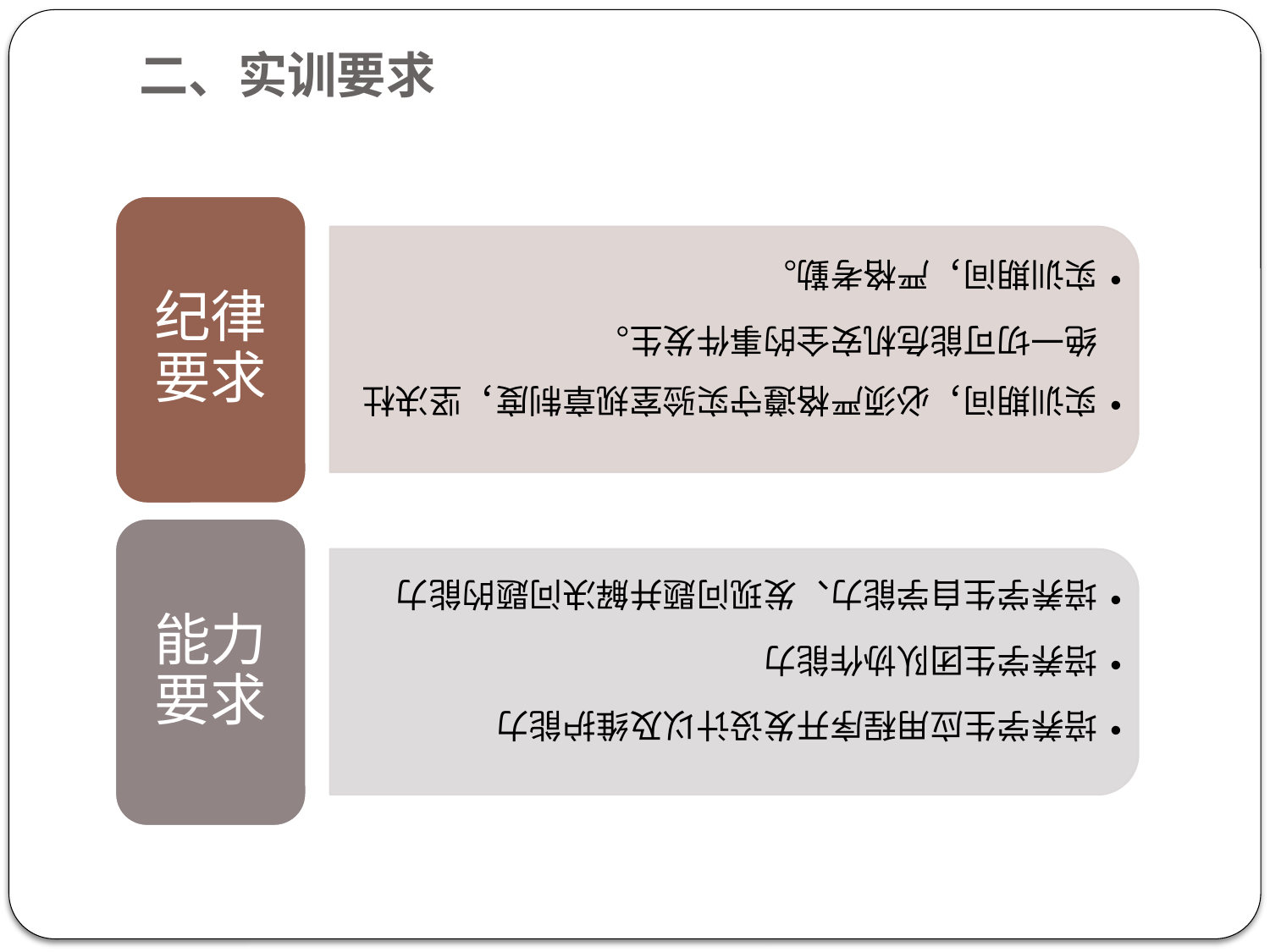

# 二、实训要求
实训期间，必须严格遵守实验室规章制度，坚决杜绝一切可能危机安全的事件发生。
实训期间，严格考勤。
纪律要求
培养学生应用程序开发设计以及维护能力
培养学生团队协作能力
培养学生自学能力、发现问题并解决问题的能力
能力要求